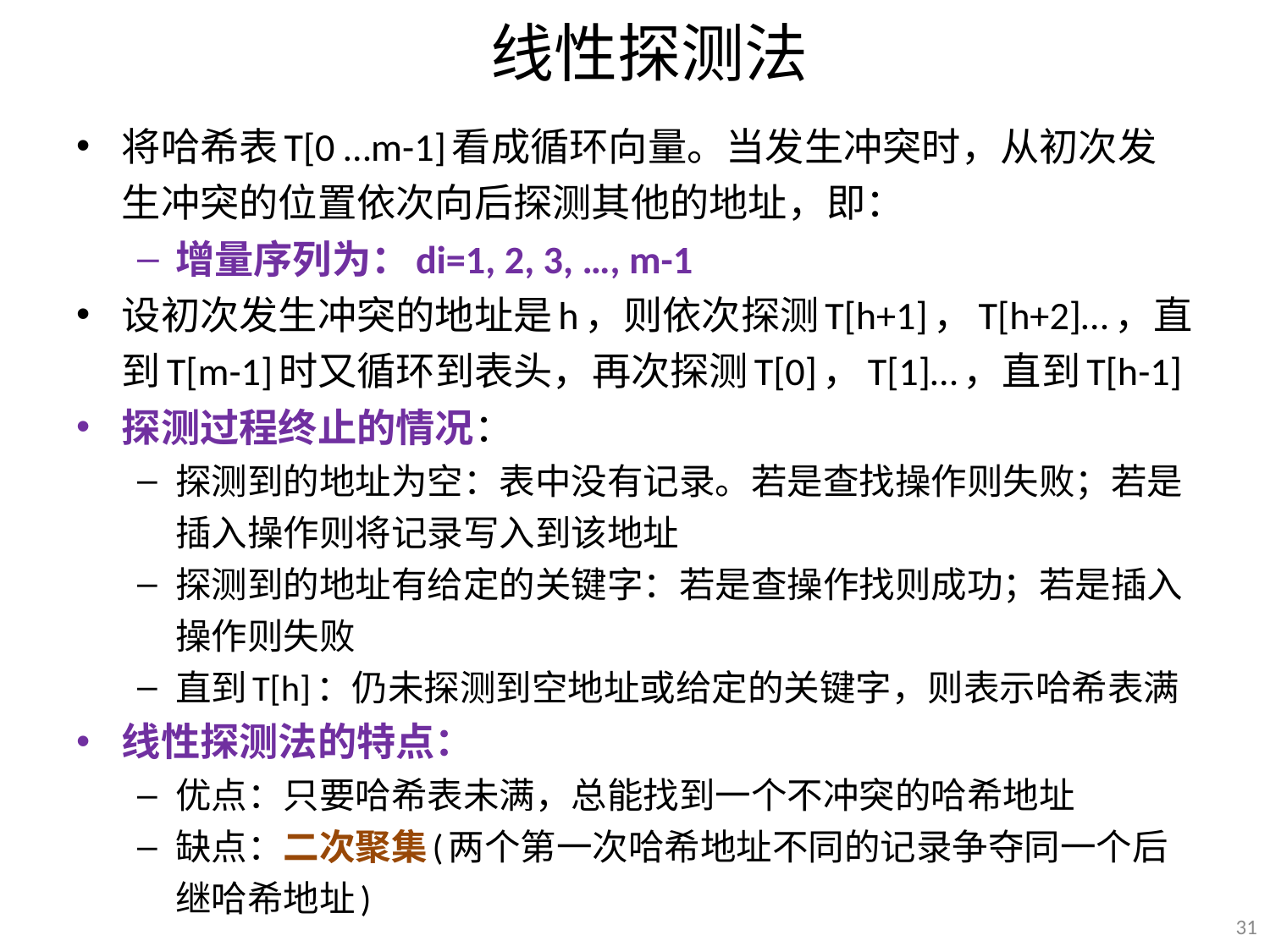

# 线性探测法
将哈希表T[0 …m-1]看成循环向量。当发生冲突时，从初次发生冲突的位置依次向后探测其他的地址，即：
增量序列为：di=1, 2, 3, …, m-1
设初次发生冲突的地址是h，则依次探测T[h+1]，T[h+2]…，直到T[m-1]时又循环到表头，再次探测T[0]，T[1]…，直到T[h-1]
探测过程终止的情况：
探测到的地址为空：表中没有记录。若是查找操作则失败；若是插入操作则将记录写入到该地址
探测到的地址有给定的关键字：若是查操作找则成功；若是插入操作则失败
直到T[h]：仍未探测到空地址或给定的关键字，则表示哈希表满
线性探测法的特点：
优点：只要哈希表未满，总能找到一个不冲突的哈希地址
缺点：二次聚集(两个第一次哈希地址不同的记录争夺同一个后继哈希地址)

31